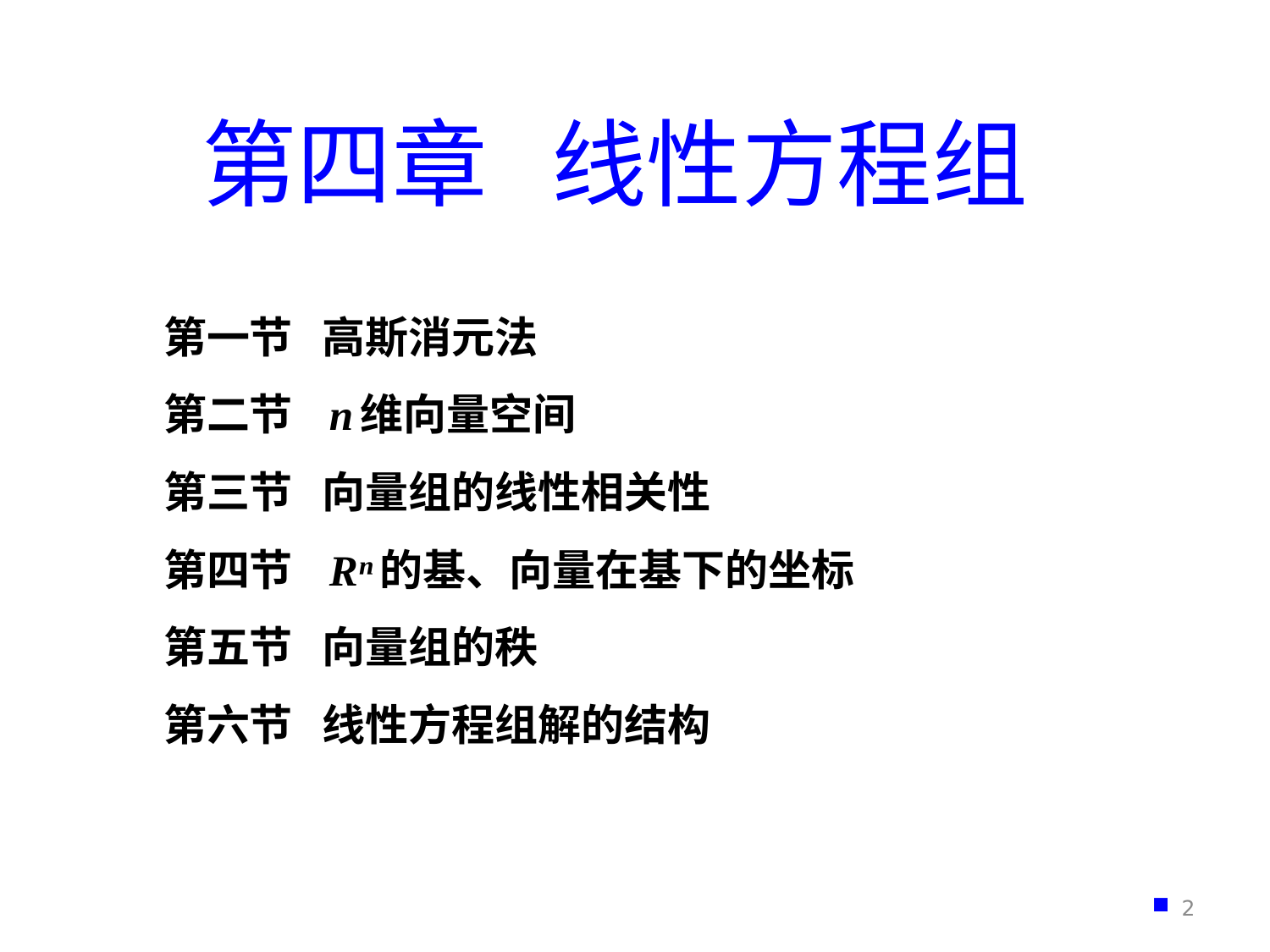

# 第四章   线性方程组
第一节   高斯消元法
第二节   n维向量空间
第三节   向量组的线性相关性
第四节   Rⁿ的基、向量在基下的坐标
第五节   向量组的秩
第六节   线性方程组解的结构
2